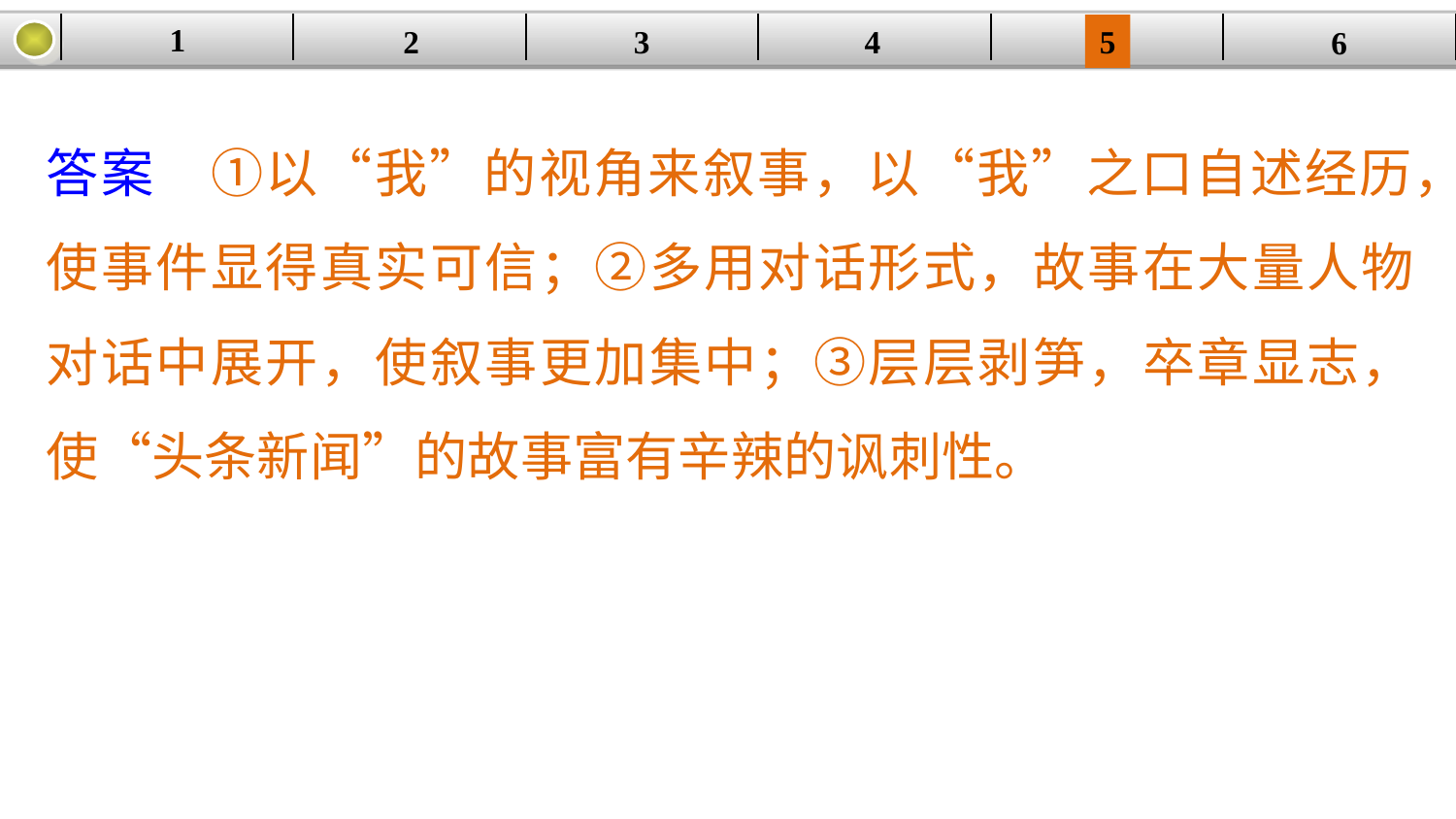

1
|  |  |  |  |  |  |
| --- | --- | --- | --- | --- | --- |
2
3
4
5
6

答案　①以“我”的视角来叙事，以“我”之口自述经历，使事件显得真实可信；②多用对话形式，故事在大量人物对话中展开，使叙事更加集中；③层层剥笋，卒章显志，使“头条新闻”的故事富有辛辣的讽刺性。